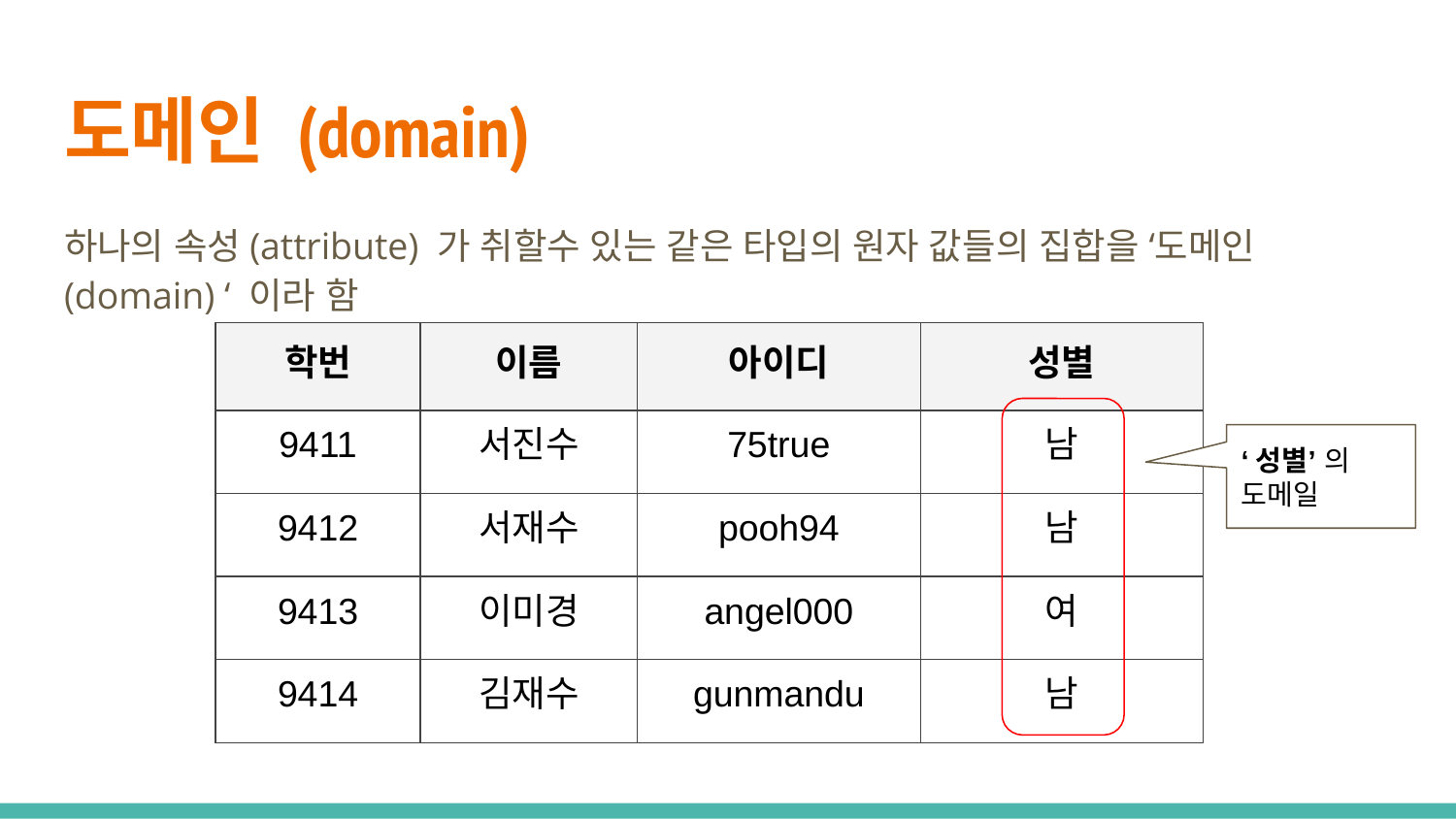

# 도메인 (domain)
하나의 속성(attribute) 가 취할수 있는 같은 타입의 원자 값들의 집합을 ‘도메인(domain) ‘ 이라 함
| 학번 | 이름 | 아이디 | 성별 |
| --- | --- | --- | --- |
| 9411 | 서진수 | 75true | 남 |
| 9412 | 서재수 | pooh94 | 남 |
| 9413 | 이미경 | angel000 | 여 |
| 9414 | 김재수 | gunmandu | 남 |

‘성별’ 의
도메일